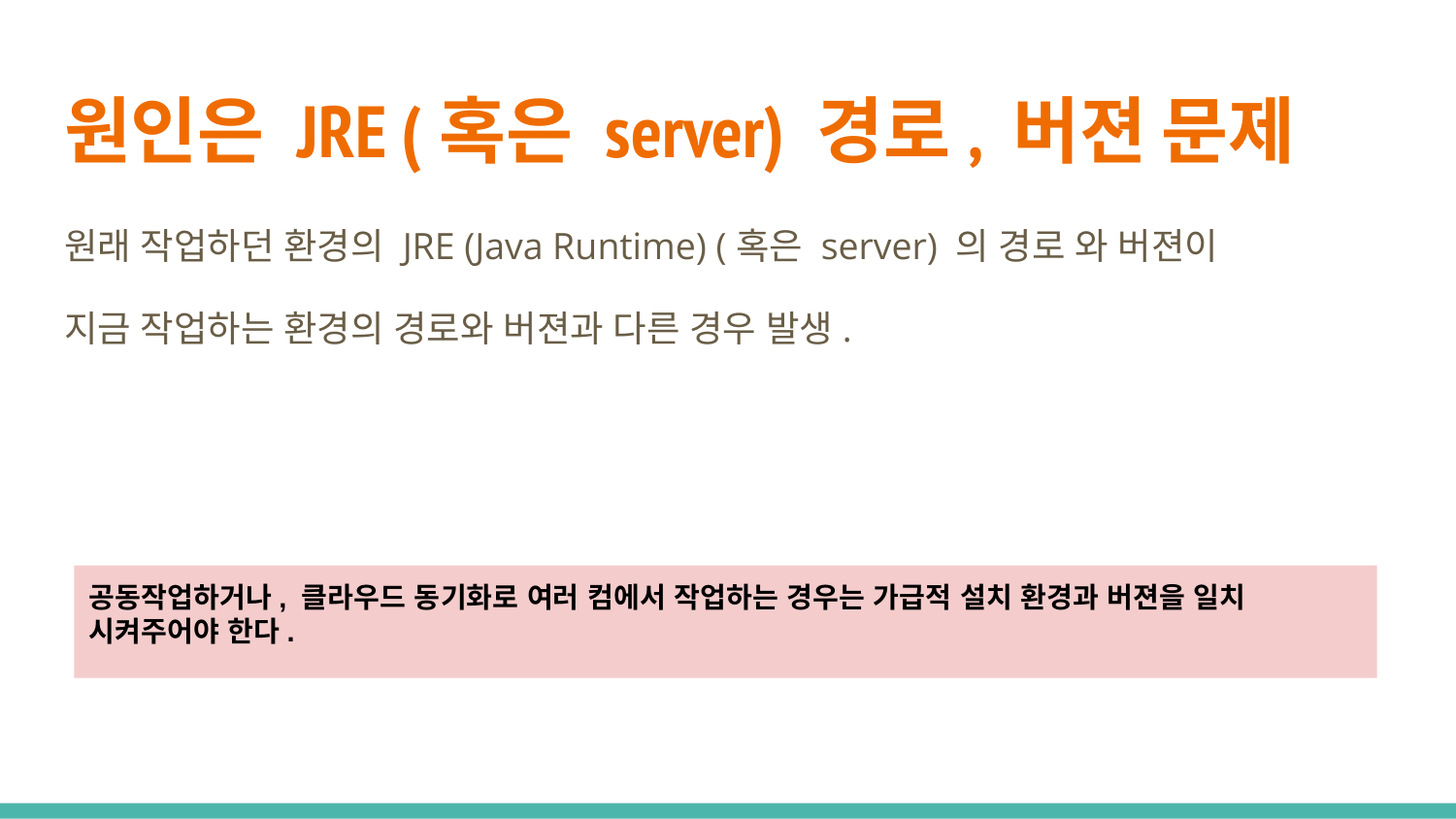

# 원인은 JRE (혹은 server) 경로, 버젼 문제
원래 작업하던 환경의 JRE (Java Runtime) (혹은 server) 의 경로 와 버젼이
지금 작업하는 환경의 경로와 버젼과 다른 경우 발생.
공동작업하거나, 클라우드 동기화로 여러 컴에서 작업하는 경우는 가급적 설치 환경과 버젼을 일치 시켜주어야 한다.